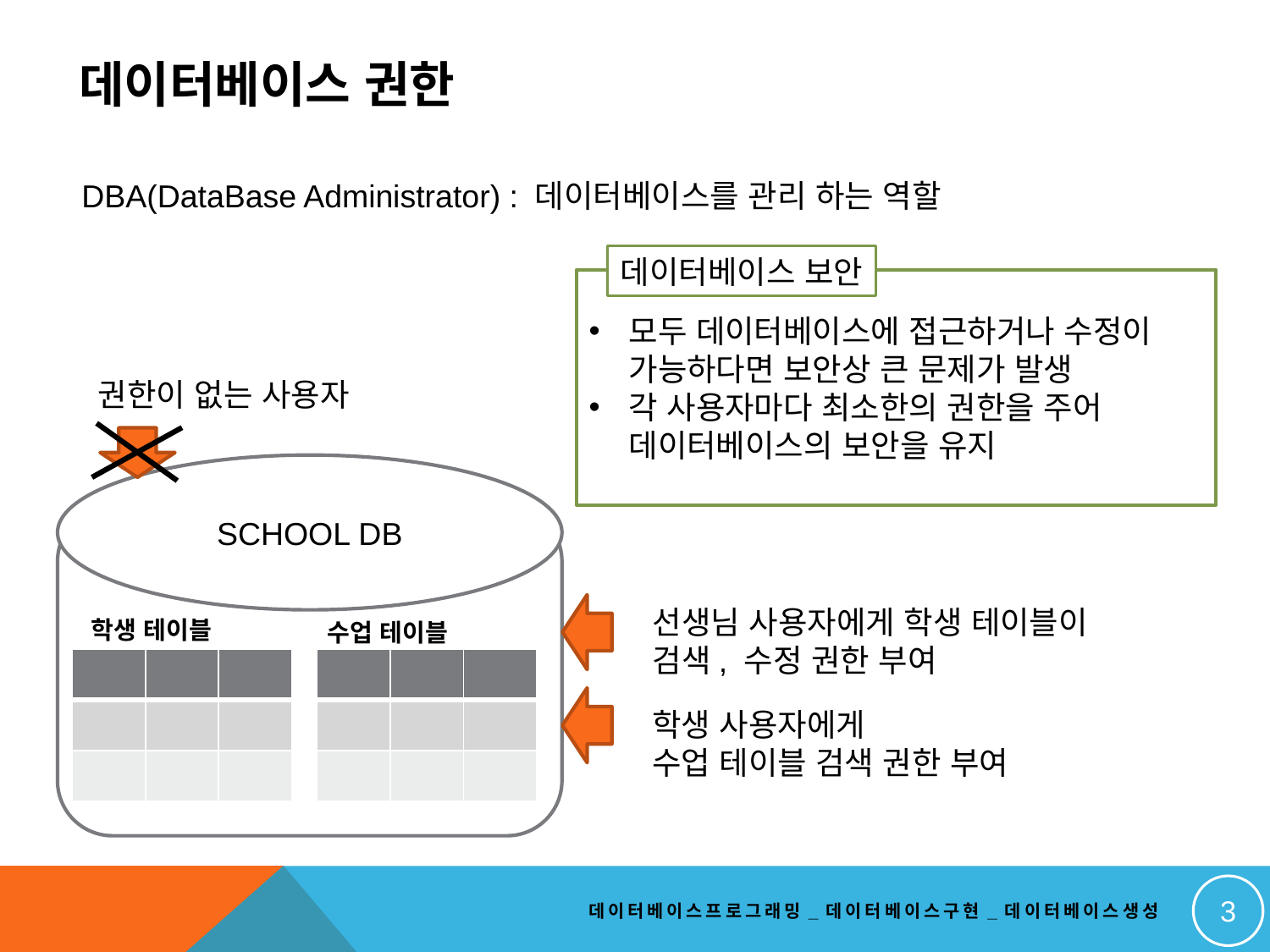

# 데이터베이스 권한
DBA(DataBase Administrator) : 데이터베이스를 관리 하는 역할
데이터베이스 보안
모두 데이터베이스에 접근하거나 수정이 가능하다면 보안상 큰 문제가 발생
각 사용자마다 최소한의 권한을 주어
데이터베이스의 보안을 유지
권한이 없는 사용자

SCHOOL DB

선생님 사용자에게 학생 테이블이
검색, 수정 권한 부여
학생 테이블
수업 테이블
|  |  |  |
| --- | --- | --- |
|  |  |  |
|  |  |  |
|  |  |  |
| --- | --- | --- |
|  |  |  |
|  |  |  |

학생 사용자에게
수업 테이블 검색 권한 부여
3
데이터베이스프로그래밍_데이터베이스구현_데이터베이스생성